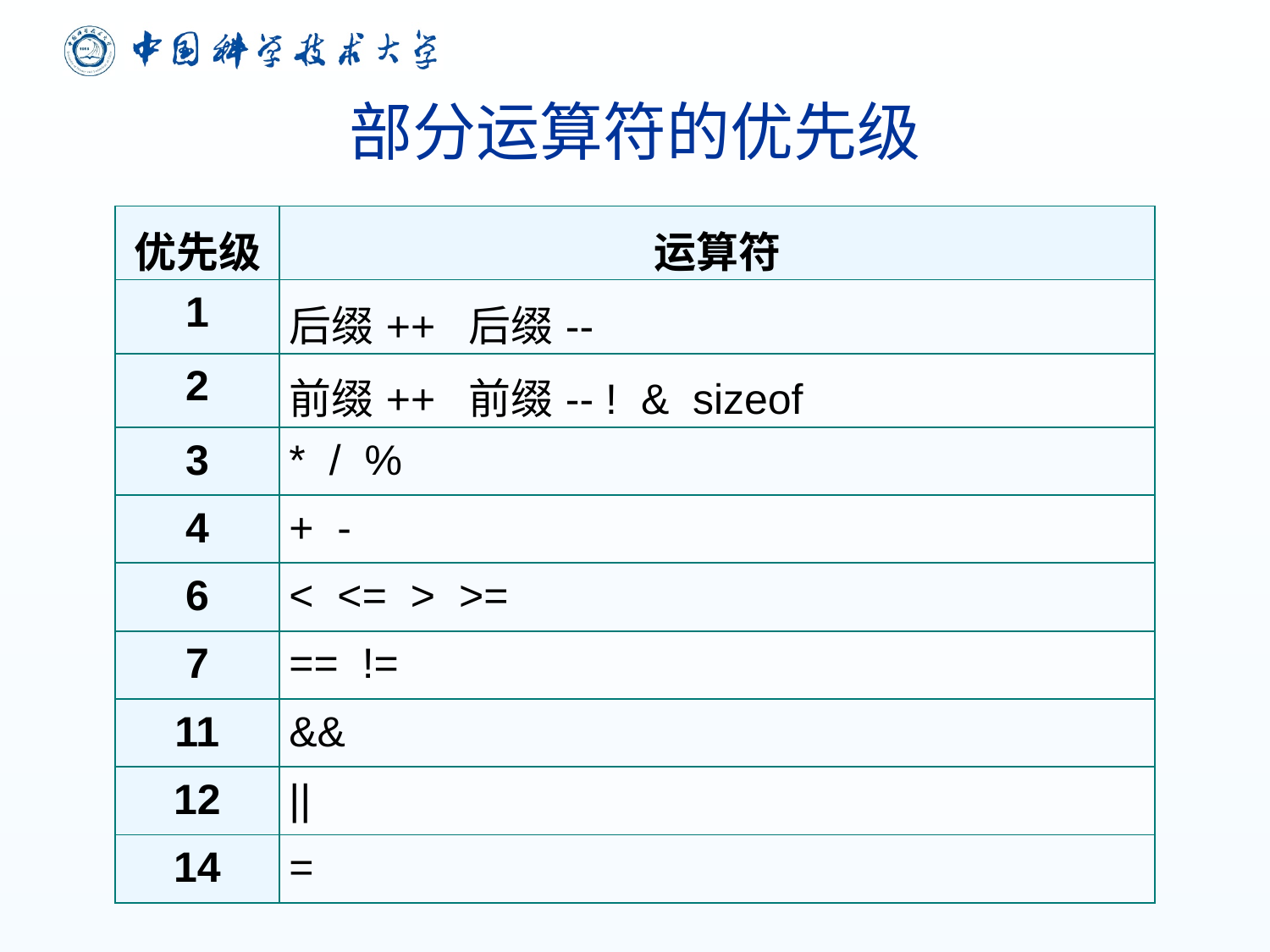

# 部分运算符的优先级
| 优先级 | 运算符 |
| --- | --- |
| 1 | 后缀++ 后缀-- |
| 2 | 前缀++ 前缀-- ! & sizeof |
| 3 | \* / % |
| 4 | + - |
| 6 | < <= > >= |
| 7 | == != |
| 11 | && |
| 12 | || |
| 14 | = |